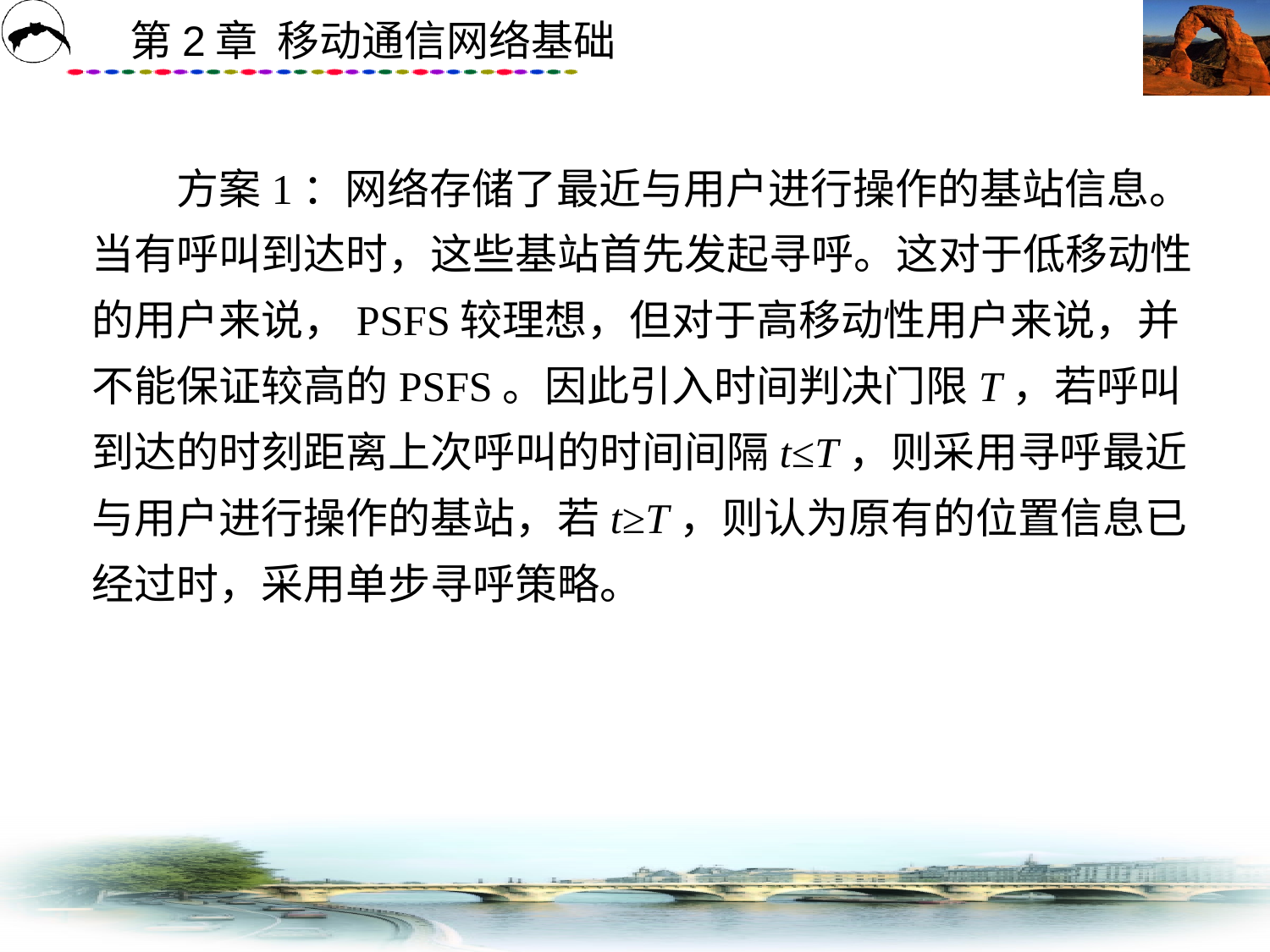

# 方案1：网络存储了最近与用户进行操作的基站信息。当有呼叫到达时，这些基站首先发起寻呼。这对于低移动性的用户来说，PSFS较理想，但对于高移动性用户来说，并不能保证较高的PSFS。因此引入时间判决门限T，若呼叫到达的时刻距离上次呼叫的时间间隔t≤T，则采用寻呼最近与用户进行操作的基站，若t≥T，则认为原有的位置信息已经过时，采用单步寻呼策略。